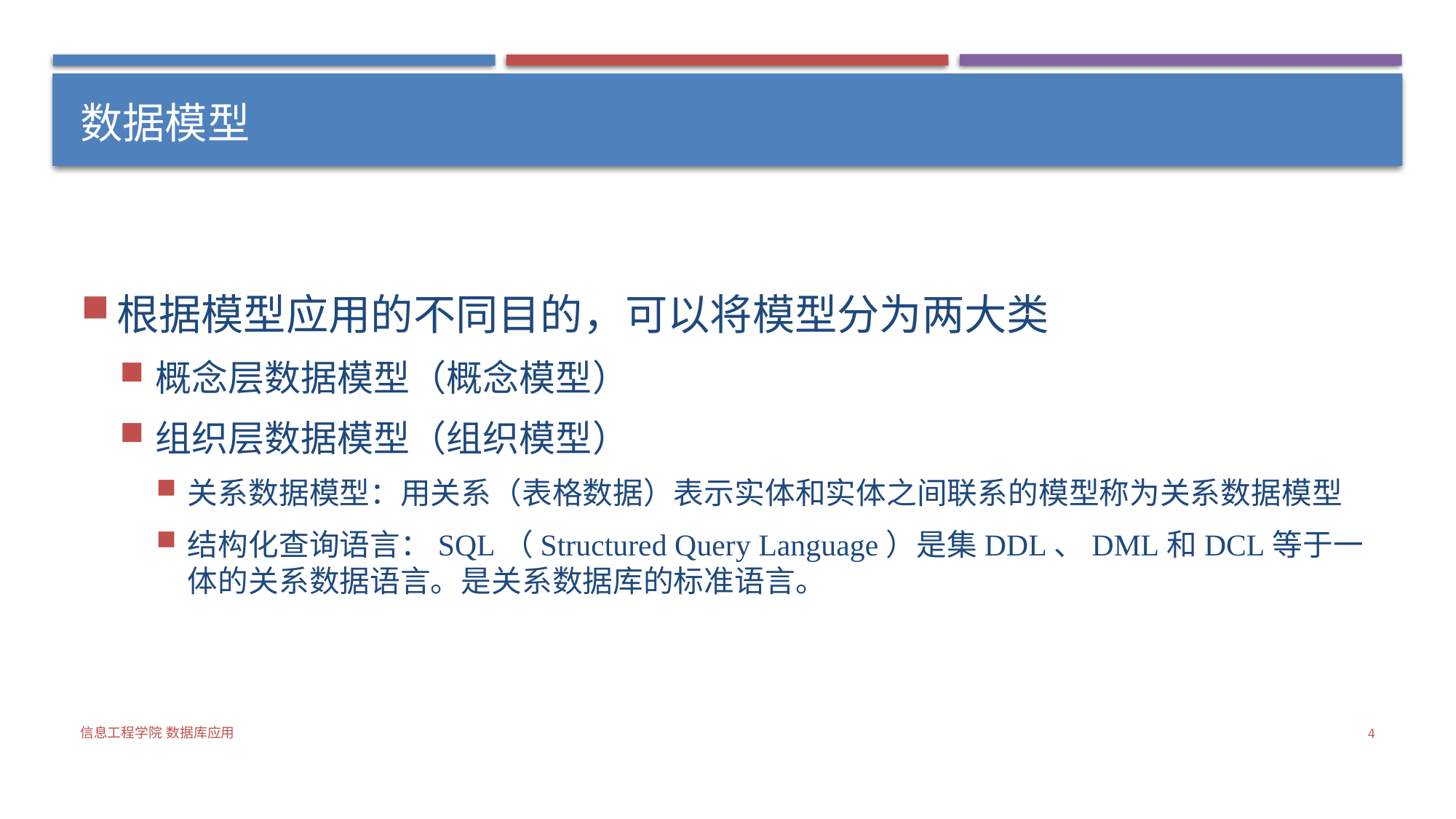

# 数据模型
根据模型应用的不同目的，可以将模型分为两大类
概念层数据模型（概念模型）
组织层数据模型（组织模型）
关系数据模型：用关系（表格数据）表示实体和实体之间联系的模型称为关系数据模型
结构化查询语言：SQL（Structured Query Language）是集DDL、DML和DCL等于一体的关系数据语言。是关系数据库的标准语言。
信息工程学院 数据库应用
4